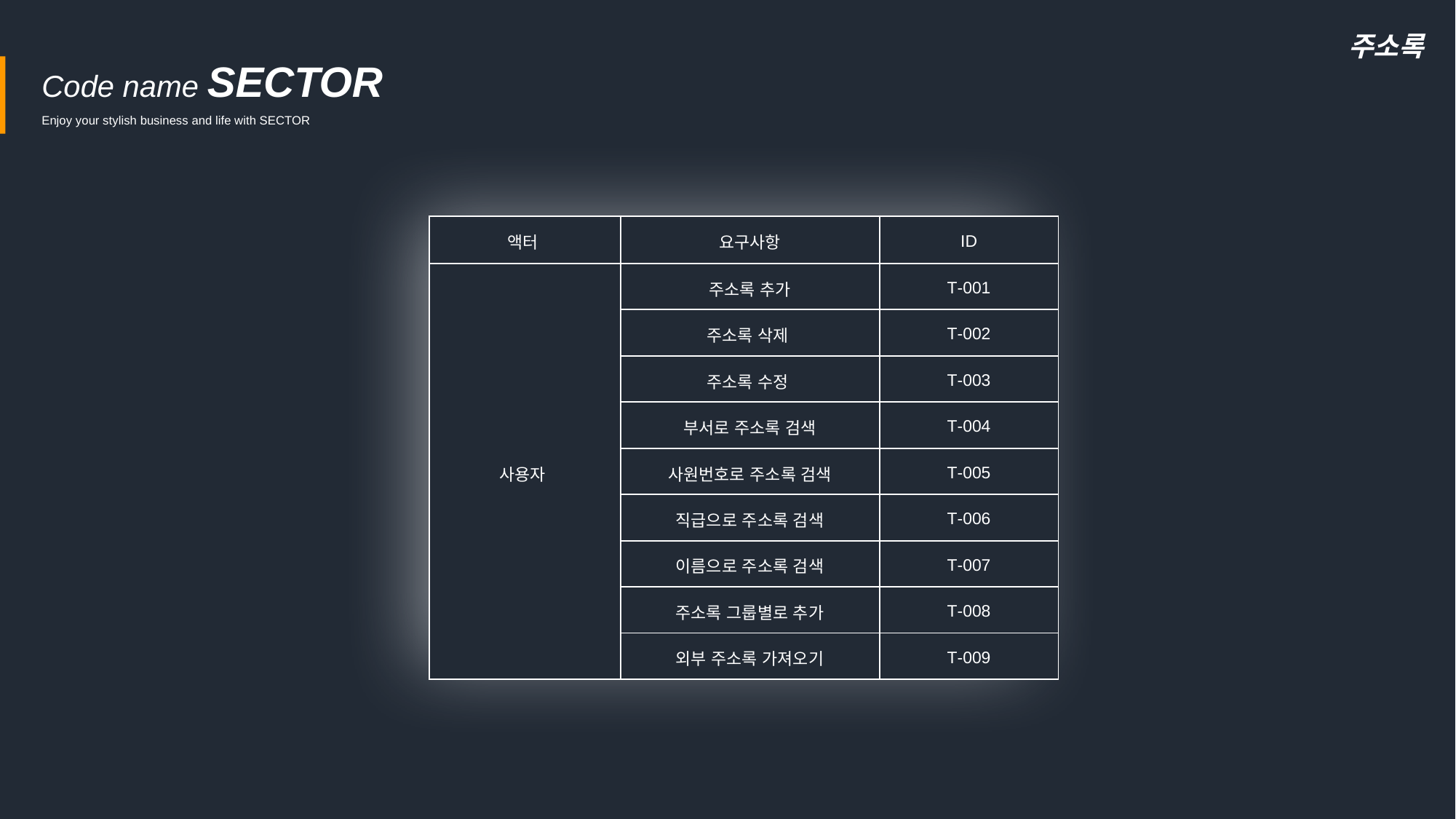

Code name SECTOR
Enjoy your stylish business and life with SECTOR
주소록

| 액터 | 요구사항 | ID |
| --- | --- | --- |
| 사용자 | 주소록 추가 | T-001 |
|  | 주소록 삭제 | T-002 |
|  | 주소록 수정 | T-003 |
|  | 부서로 주소록 검색 | T-004 |
|  | 사원번호로 주소록 검색 | T-005 |
|  | 직급으로 주소록 검색 | T-006 |
|  | 이름으로 주소록 검색 | T-007 |
|  | 주소록 그룹별로 추가 | T-008 |
|  | 외부 주소록 가져오기 | T-009 |